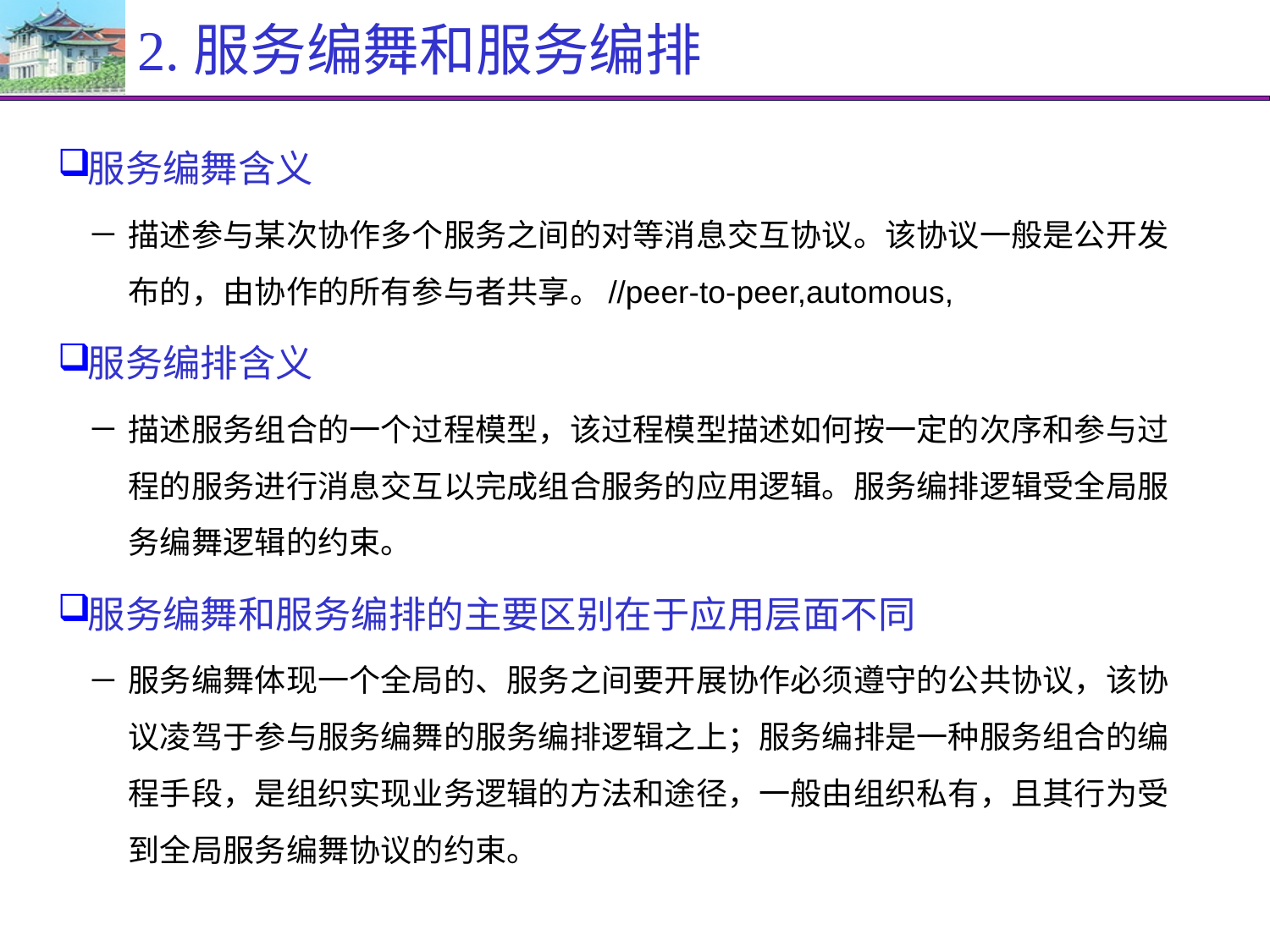

# 2.服务编舞和服务编排
服务编舞含义
描述参与某次协作多个服务之间的对等消息交互协议。该协议一般是公开发布的，由协作的所有参与者共享。//peer-to-peer,automous,
服务编排含义
描述服务组合的一个过程模型，该过程模型描述如何按一定的次序和参与过程的服务进行消息交互以完成组合服务的应用逻辑。服务编排逻辑受全局服务编舞逻辑的约束。
服务编舞和服务编排的主要区别在于应用层面不同
服务编舞体现一个全局的、服务之间要开展协作必须遵守的公共协议，该协议凌驾于参与服务编舞的服务编排逻辑之上；服务编排是一种服务组合的编程手段，是组织实现业务逻辑的方法和途径，一般由组织私有，且其行为受到全局服务编舞协议的约束。